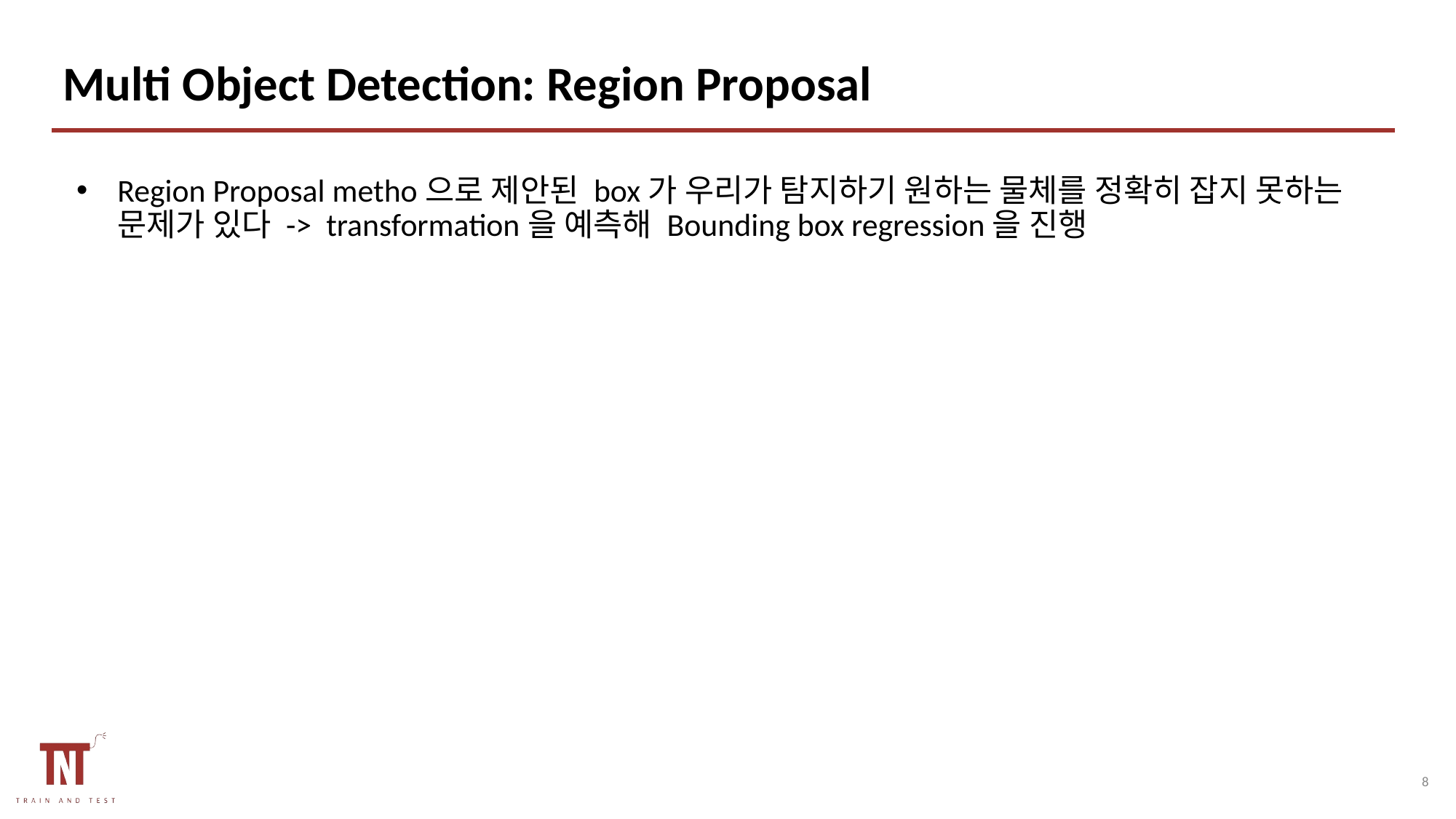

# Multi Object Detection: Region Proposal
Region Proposal metho으로 제안된 box가 우리가 탐지하기 원하는 물체를 정확히 잡지 못하는 문제가 있다 ->  transformation을 예측해 Bounding box regression을 진행
8